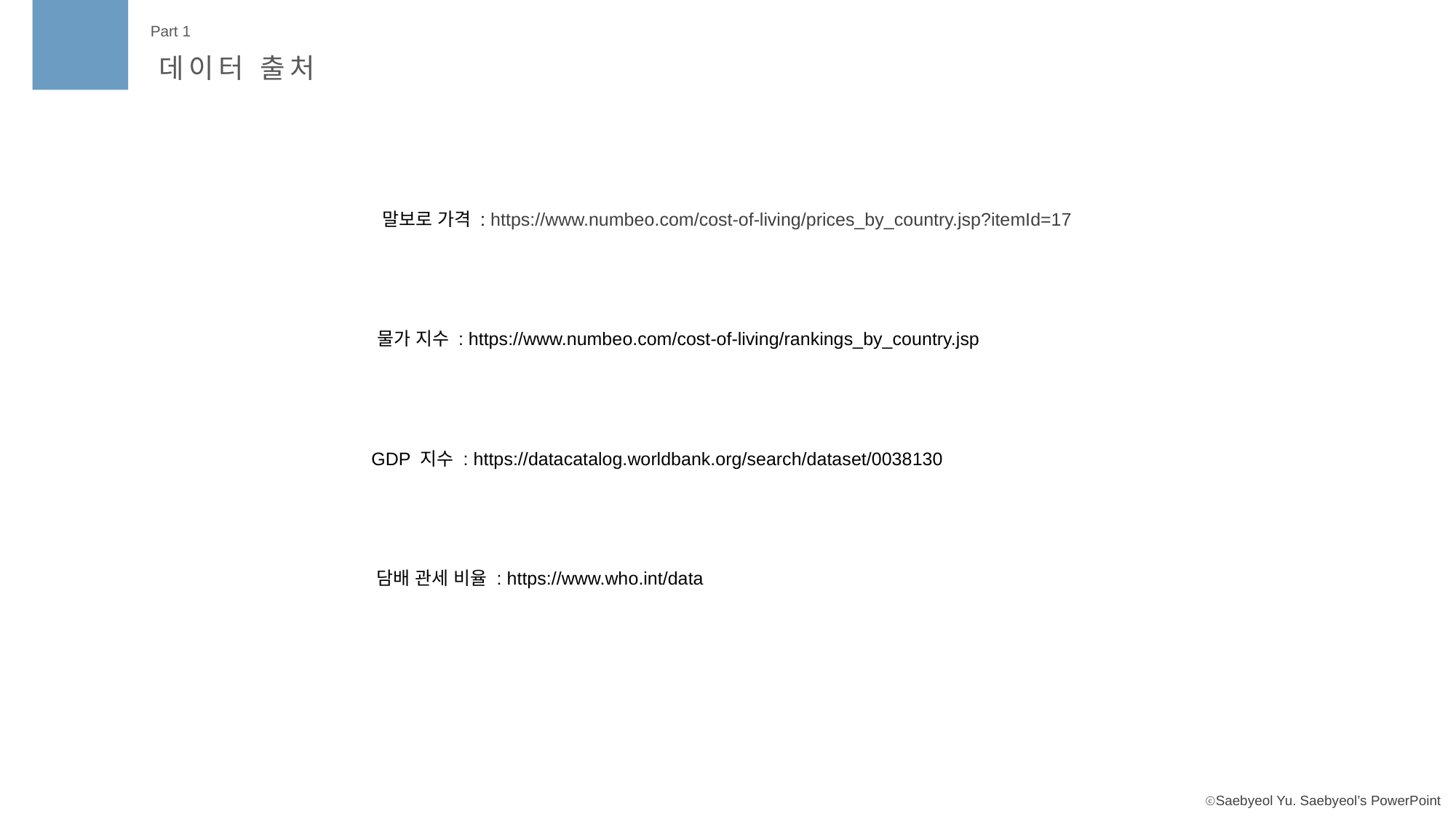

Part 1
데이터 출처
말보로 가격 : https://www.numbeo.com/cost-of-living/prices_by_country.jsp?itemId=17
물가 지수 : https://www.numbeo.com/cost-of-living/rankings_by_country.jsp
GDP 지수 : https://datacatalog.worldbank.org/search/dataset/0038130
담배 관세 비율 : https://www.who.int/data